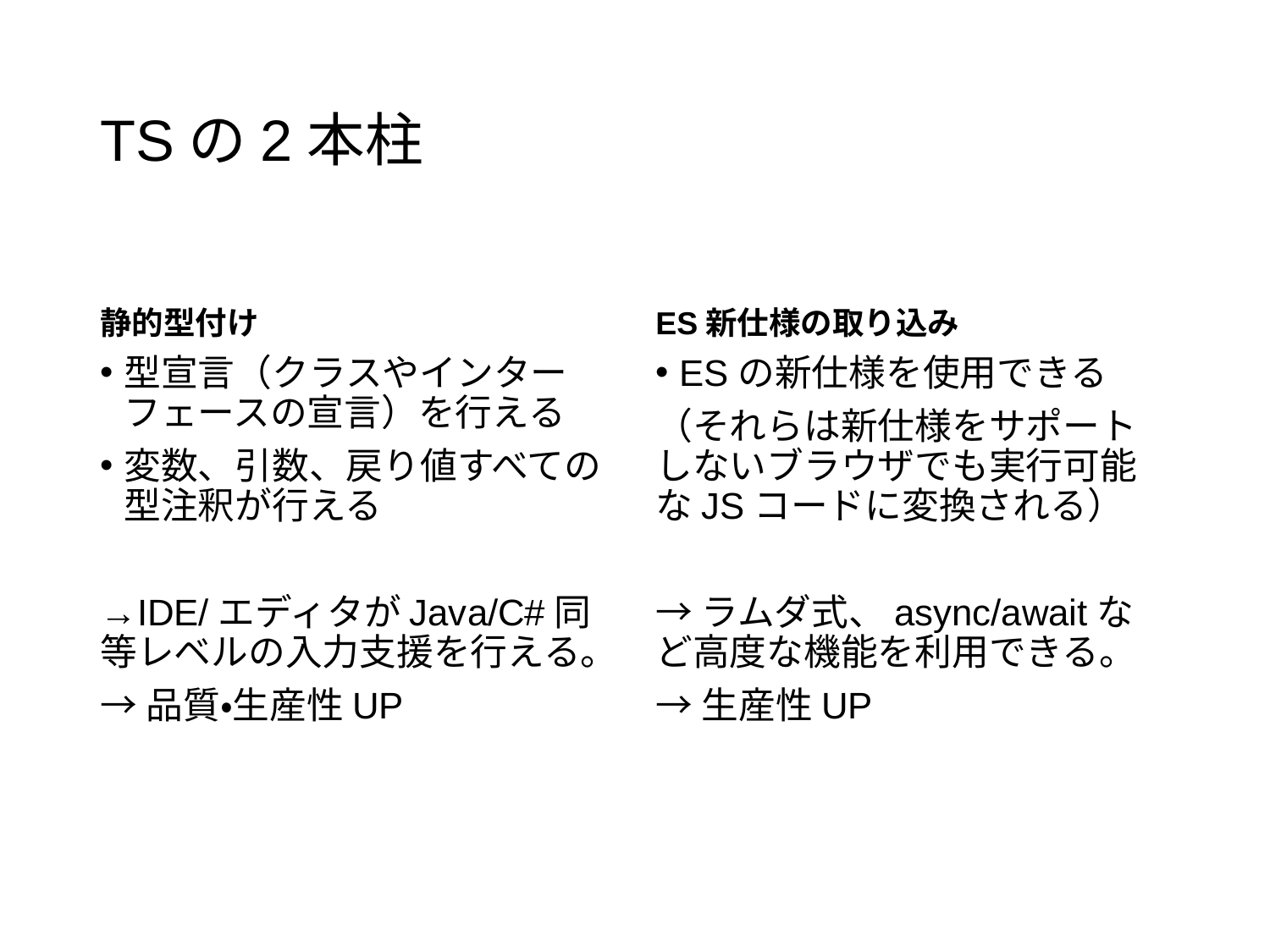

# TSの2本柱
静的型付け
ES新仕様の取り込み
型宣言（クラスやインターフェースの宣言）を行える
変数、引数、戻り値すべての型注釈が行える

→IDE/エディタがJava/C#同等レベルの入力支援を行える。
→品質・生産性UP
ESの新仕様を使用できる
（それらは新仕様をサポートしないブラウザでも実行可能なJSコードに変換される）

→ラムダ式、async/awaitなど高度な機能を利用できる。
→生産性UP